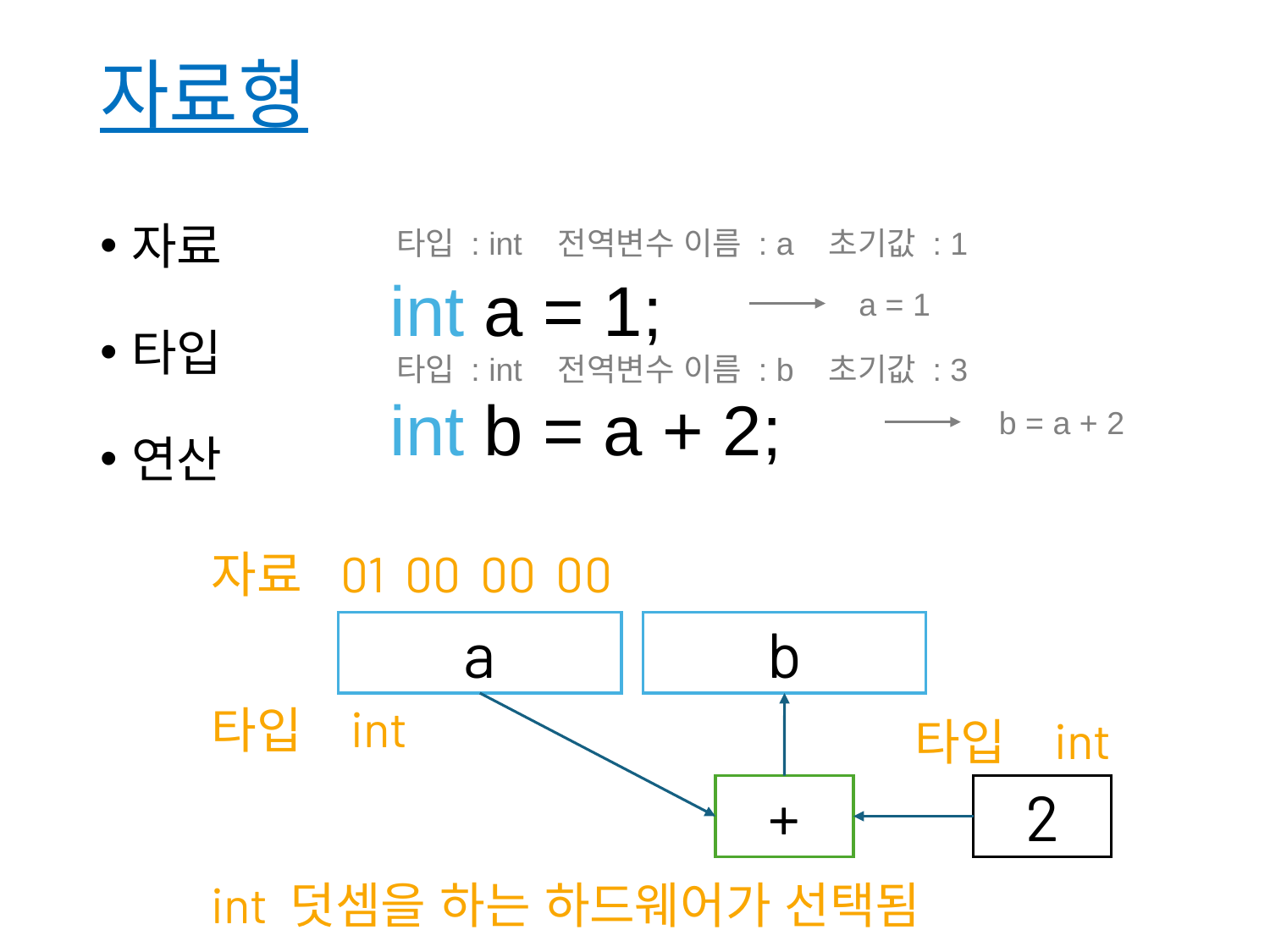

# 자료형
자료
타입
연산
타입 : int
전역변수 이름 : a
초기값 : 1
int a = 1;
int b = a + 2;
a = 1
타입 : int
전역변수 이름 : b
초기값 : 3
b = a + 2
자료
01  00  00  00
a
b
int
타입
int
타입
+
2
int 덧셈을 하는 하드웨어가 선택됨